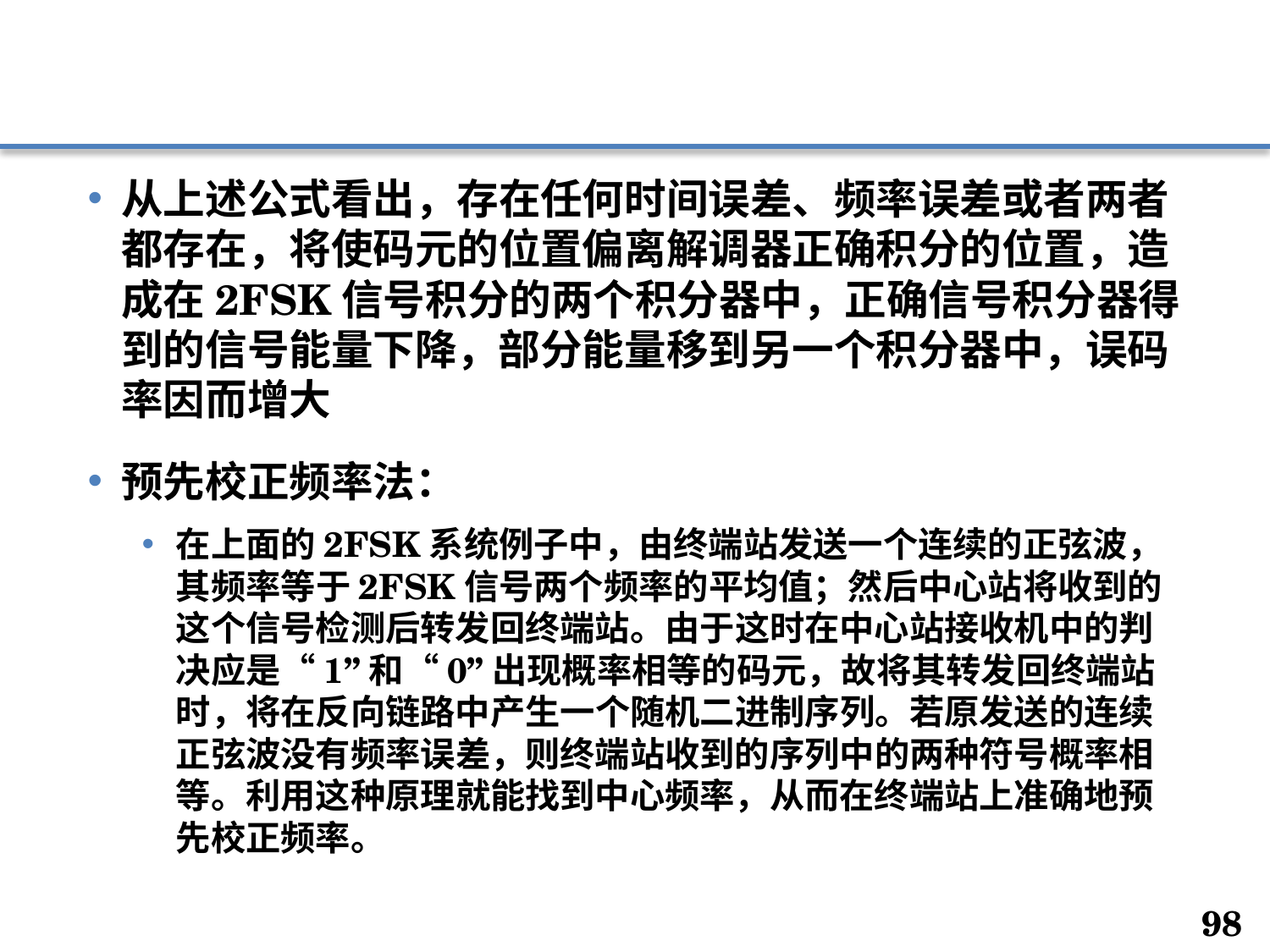

#
从上述公式看出，存在任何时间误差、频率误差或者两者都存在，将使码元的位置偏离解调器正确积分的位置，造成在2FSK信号积分的两个积分器中，正确信号积分器得到的信号能量下降，部分能量移到另一个积分器中，误码率因而增大
预先校正频率法：
在上面的2FSK系统例子中，由终端站发送一个连续的正弦波，其频率等于2FSK信号两个频率的平均值；然后中心站将收到的这个信号检测后转发回终端站。由于这时在中心站接收机中的判决应是“1”和“0”出现概率相等的码元，故将其转发回终端站时，将在反向链路中产生一个随机二进制序列。若原发送的连续正弦波没有频率误差，则终端站收到的序列中的两种符号概率相等。利用这种原理就能找到中心频率，从而在终端站上准确地预先校正频率。
98